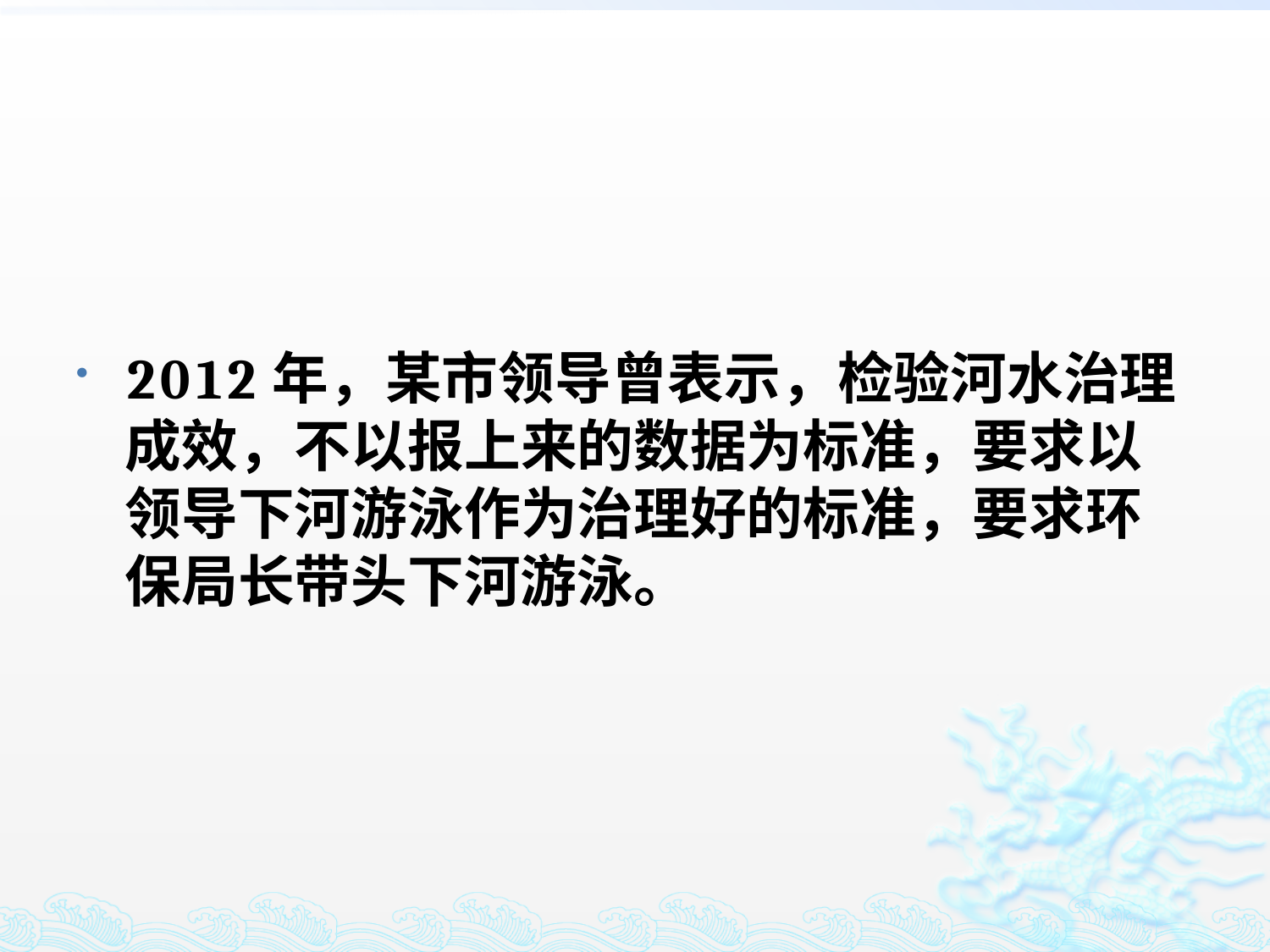

2012年，某市领导曾表示，检验河水治理成效，不以报上来的数据为标准，要求以领导下河游泳作为治理好的标准，要求环保局长带头下河游泳。